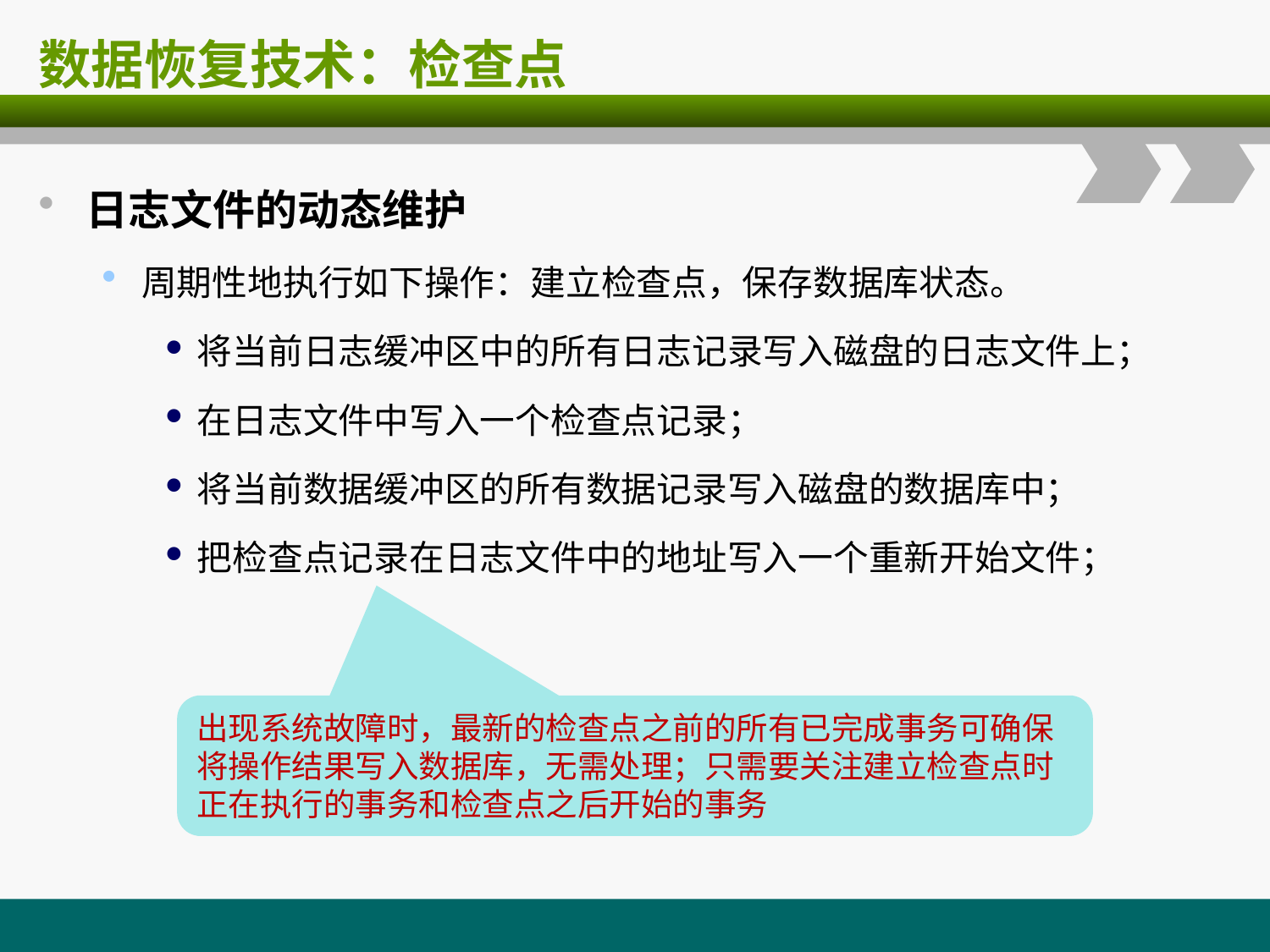

# 数据恢复技术：检查点
日志文件的动态维护
周期性地执行如下操作：建立检查点，保存数据库状态。
将当前日志缓冲区中的所有日志记录写入磁盘的日志文件上；
在日志文件中写入一个检查点记录；
将当前数据缓冲区的所有数据记录写入磁盘的数据库中；
把检查点记录在日志文件中的地址写入一个重新开始文件；
出现系统故障时，最新的检查点之前的所有已完成事务可确保将操作结果写入数据库，无需处理；只需要关注建立检查点时正在执行的事务和检查点之后开始的事务